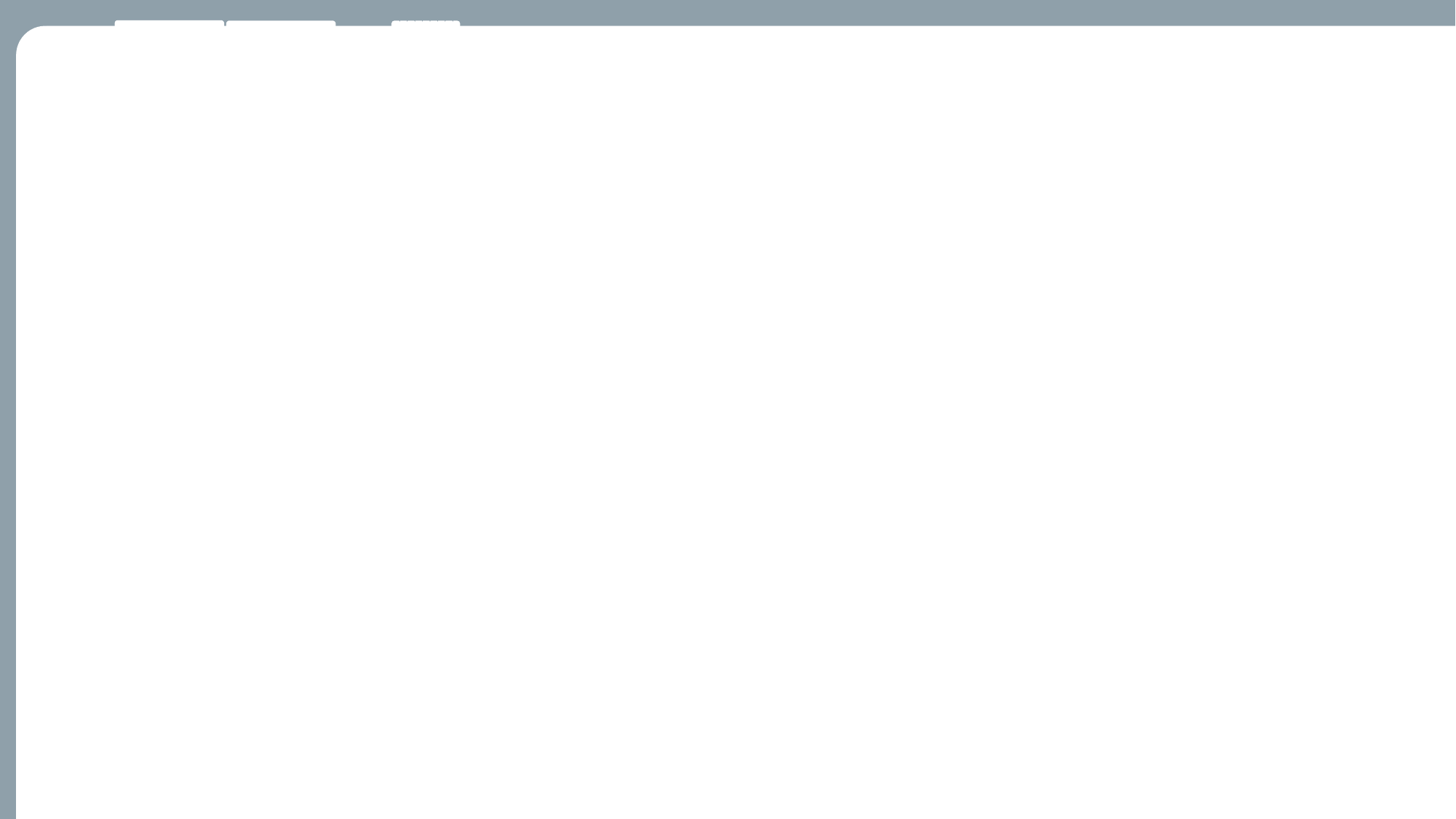

출처

100%

Snell, J., Swersky, K., & Zemel, R. (2017). Prototypical networks for few-shot learning. Advances in neural information processing systems, 30.

Mensink, T., Verbeek, J., Perronnin, F., & Csurka, G. (2013). Distance-based image classification: Generalizing to new classes at near-zero cost. IEEE transactions on pattern analysis and machine intelligence, 35(11), 2624-2637.

https://github.com/abdulfatir/prototypical-networks-tensorflow